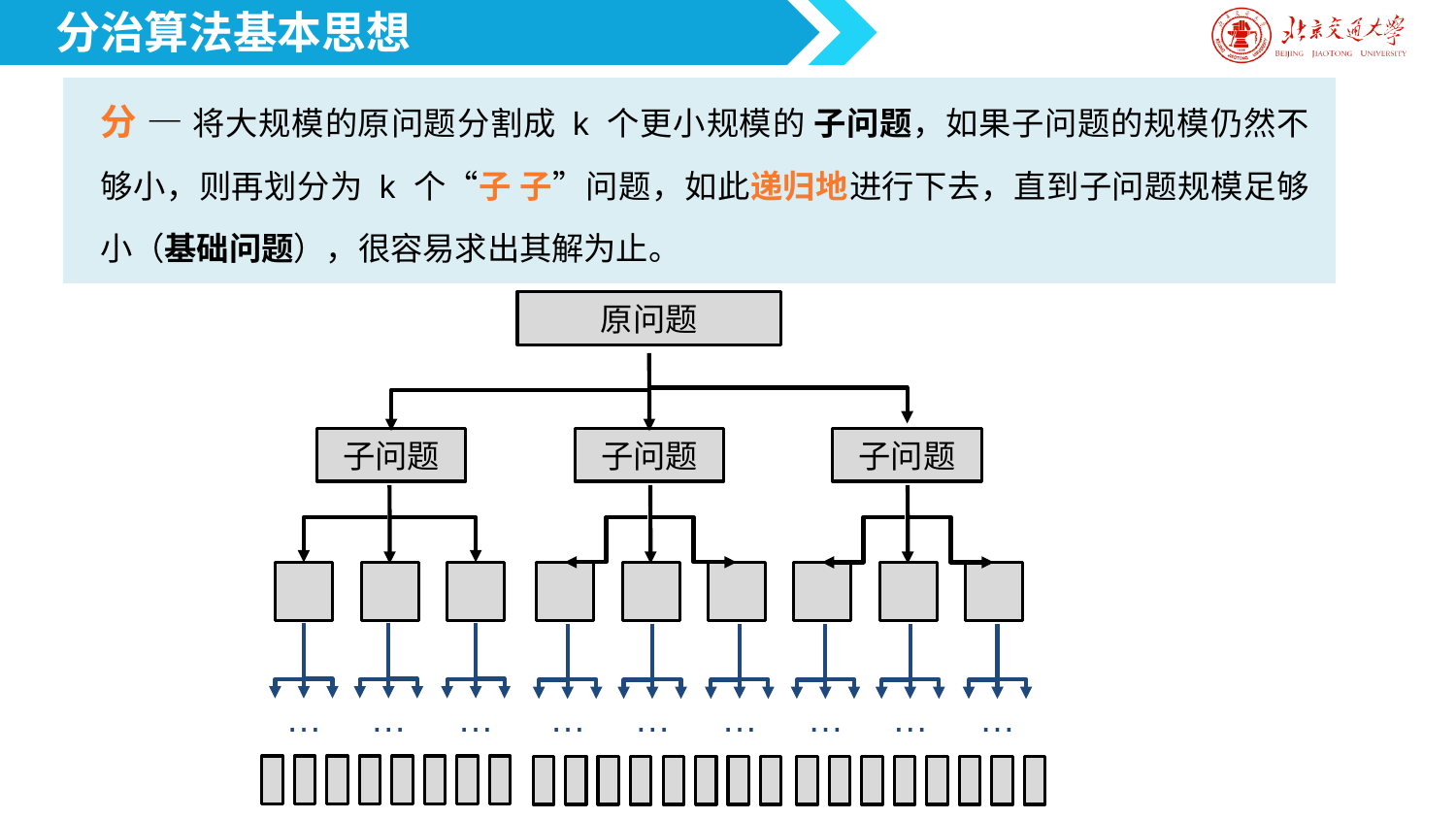

分治算法基本思想
分 — 将大规模的原问题分割成 k 个更小规模的 子问题，如果子问题的规模仍然不够小，则再划分为 k 个“子 子”问题，如此递归地进行下去，直到子问题规模足够小（基础问题），很容易求出其解为止。

原问题
子问题
子问题
子问题

…
…
…
…
…
…

…
…
…